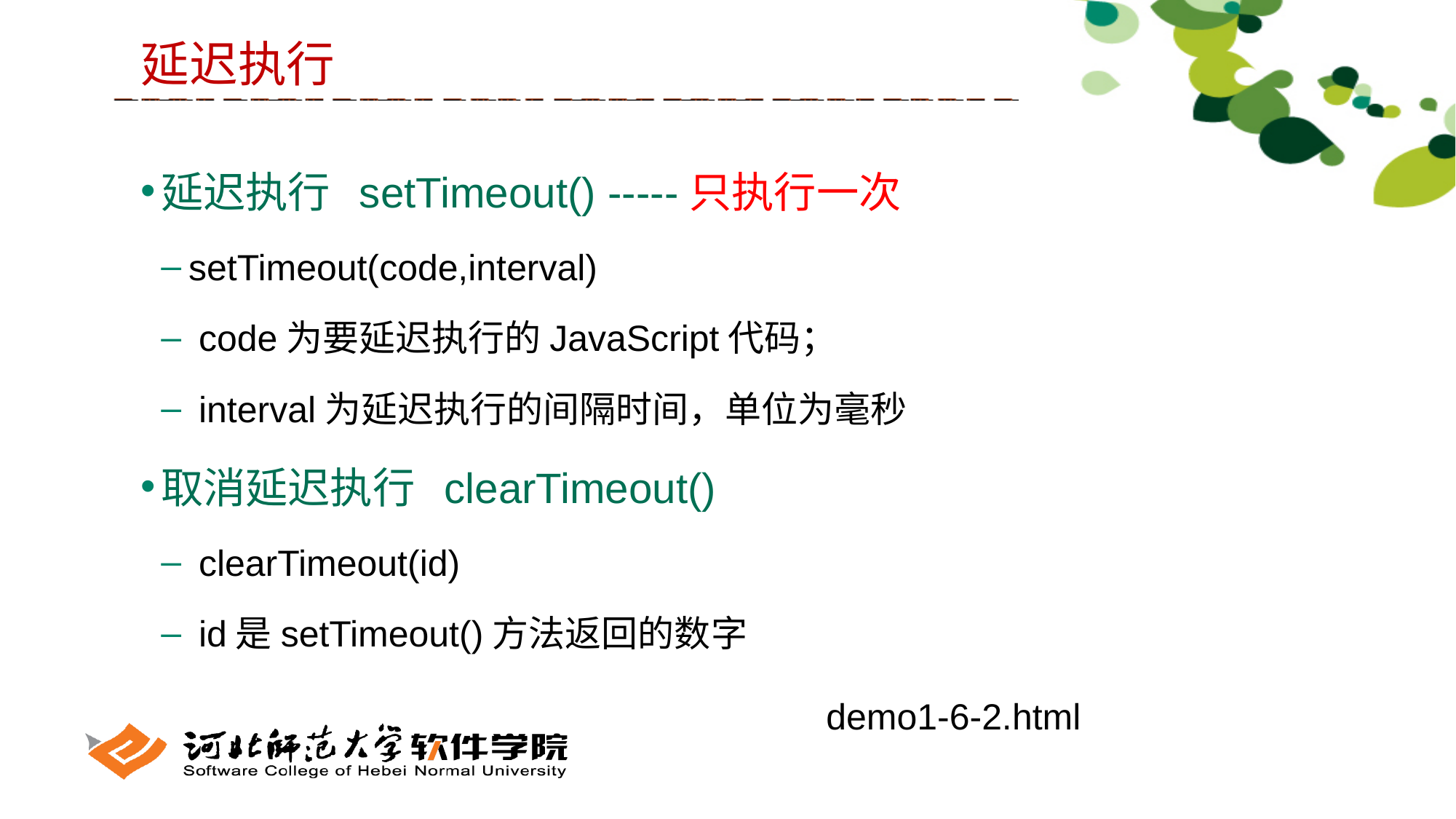

延迟执行
延迟执行  setTimeout() -----只执行一次
setTimeout(code,interval)
 code为要延迟执行的JavaScript代码；
 interval为延迟执行的间隔时间，单位为毫秒
取消延迟执行  clearTimeout()
 clearTimeout(id)
 id是setTimeout()方法返回的数字

demo1-6-2.html